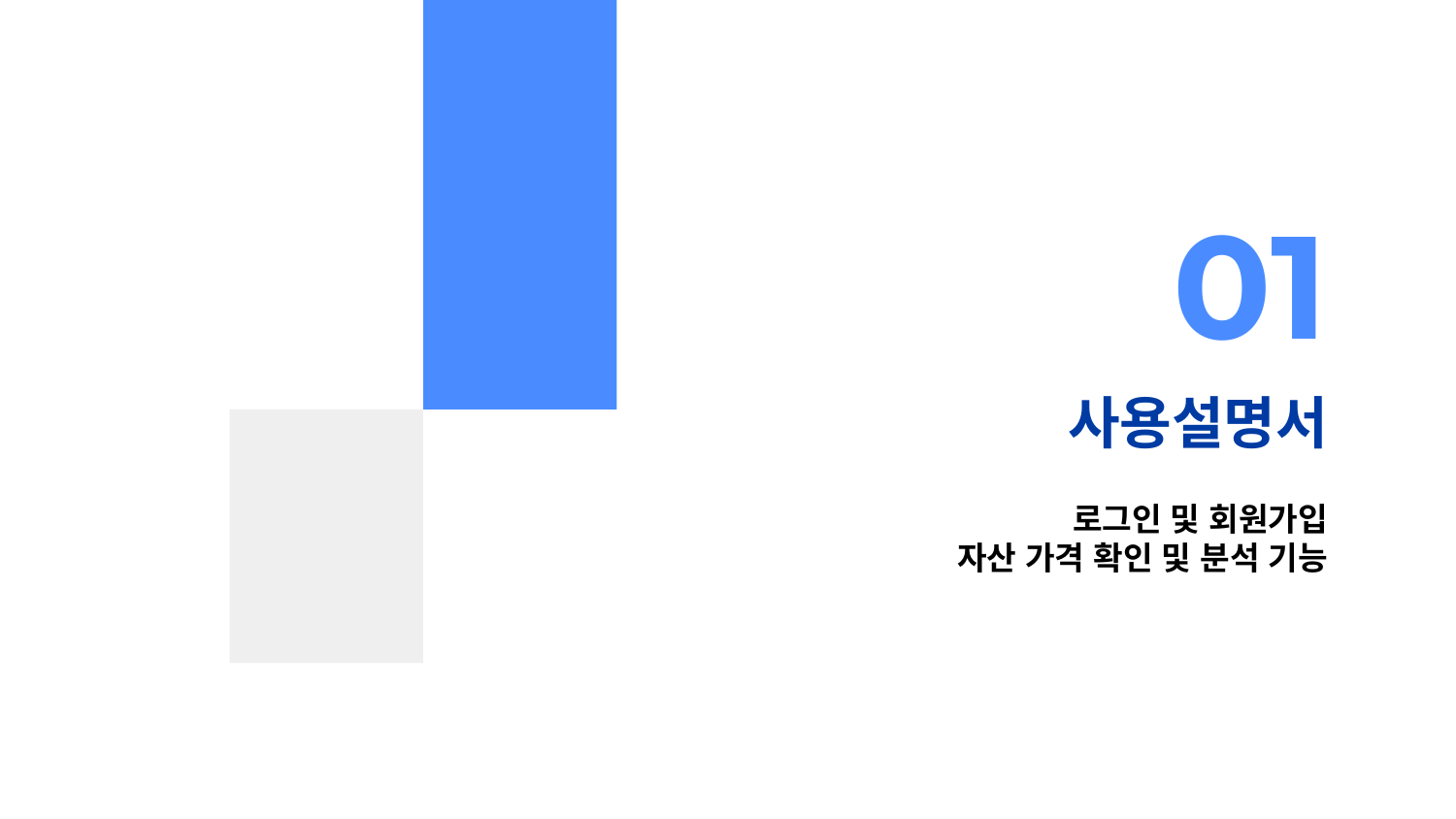

01
# 사용설명서
로그인 및 회원가입
자산 가격 확인 및 분석 기능